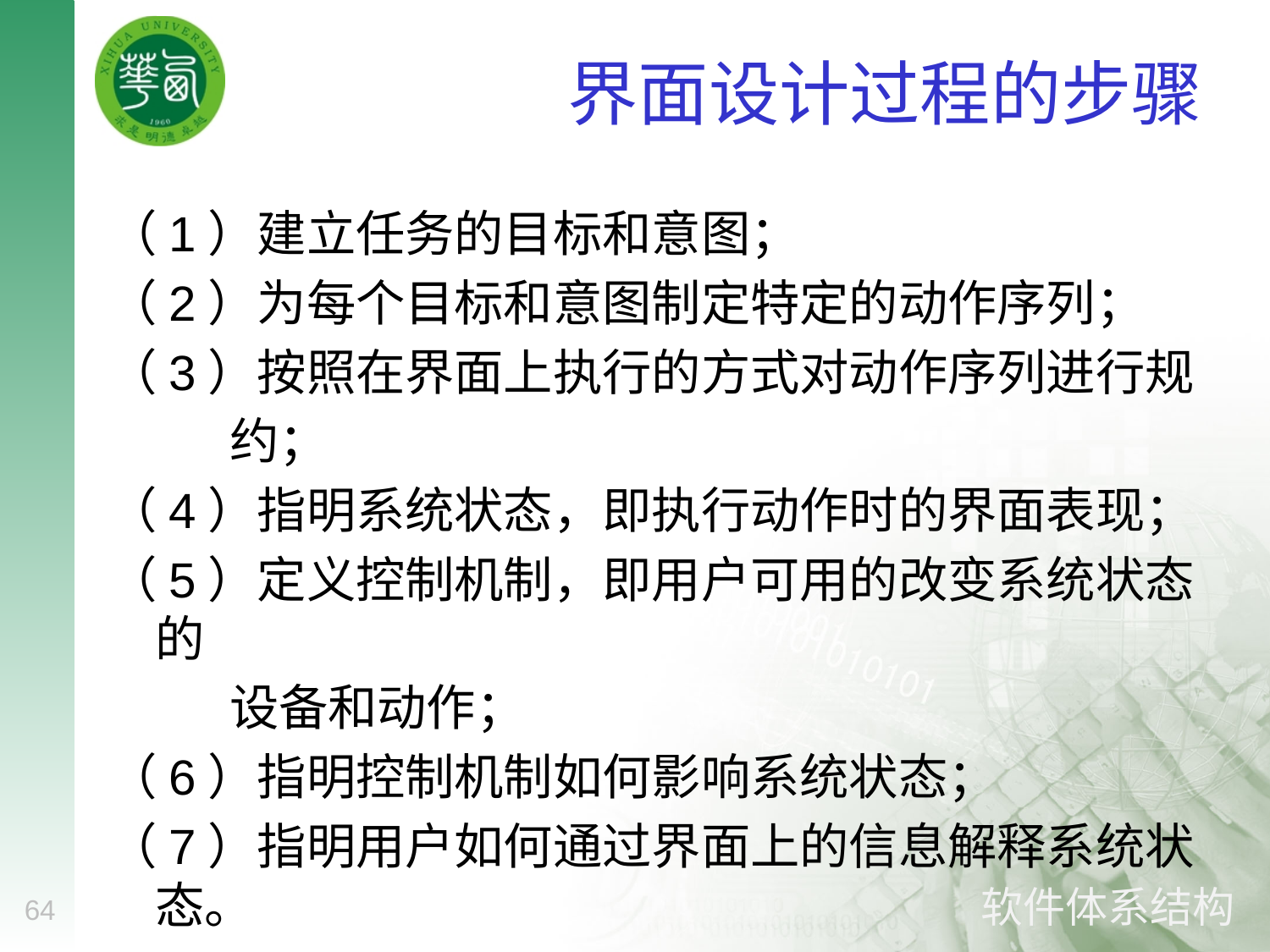

# 界面设计过程的步骤
（1）建立任务的目标和意图；
（2）为每个目标和意图制定特定的动作序列；
（3）按照在界面上执行的方式对动作序列进行规
          约；
（4）指明系统状态，即执行动作时的界面表现；
（5）定义控制机制，即用户可用的改变系统状态的
          设备和动作；
（6）指明控制机制如何影响系统状态；
（7）指明用户如何通过界面上的信息解释系统状态。
64